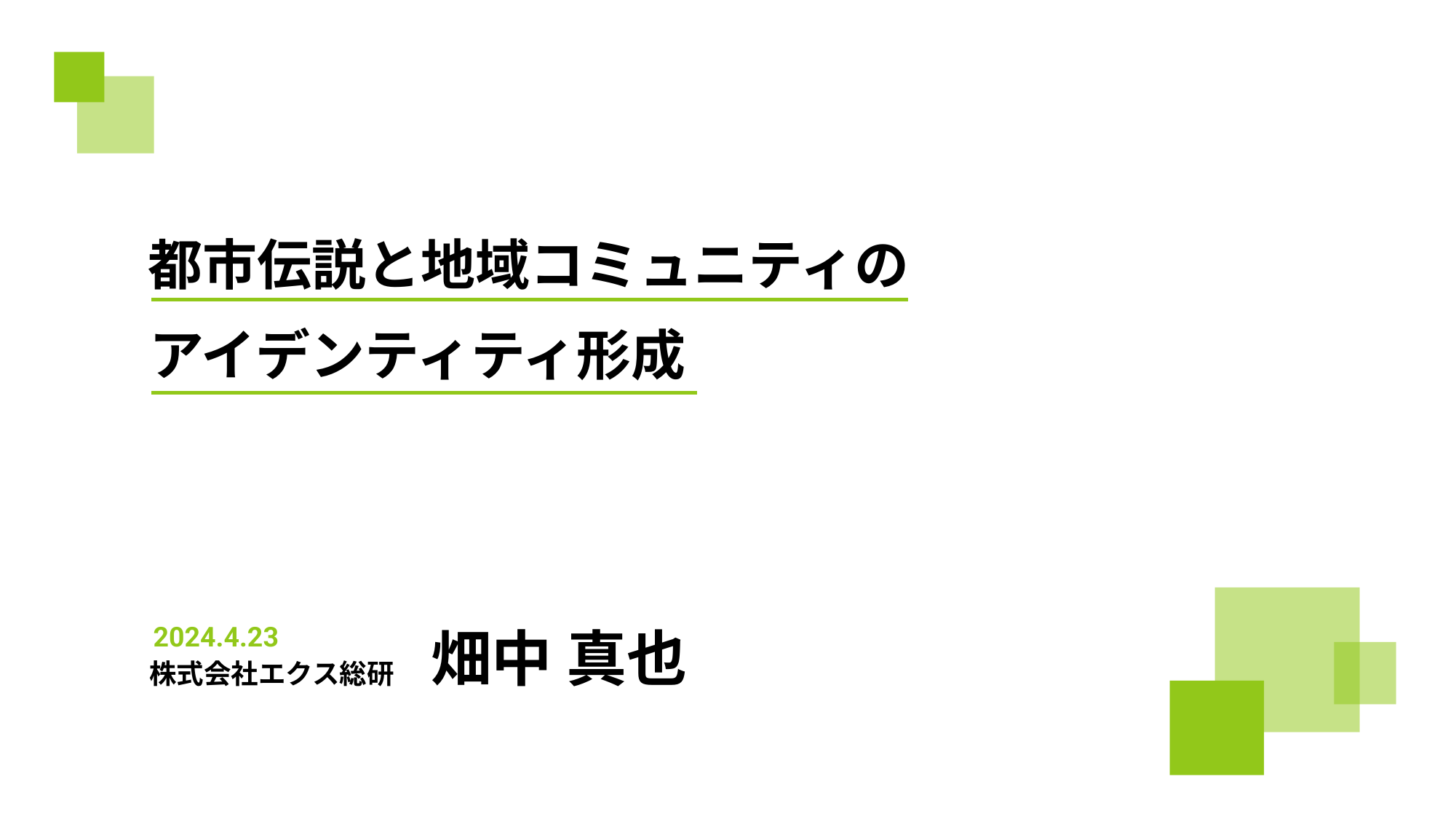

都市伝説と地域コミュニティの
アイデンティティ形成

2024.4.23
畑中 真也

株式会社エクス総研